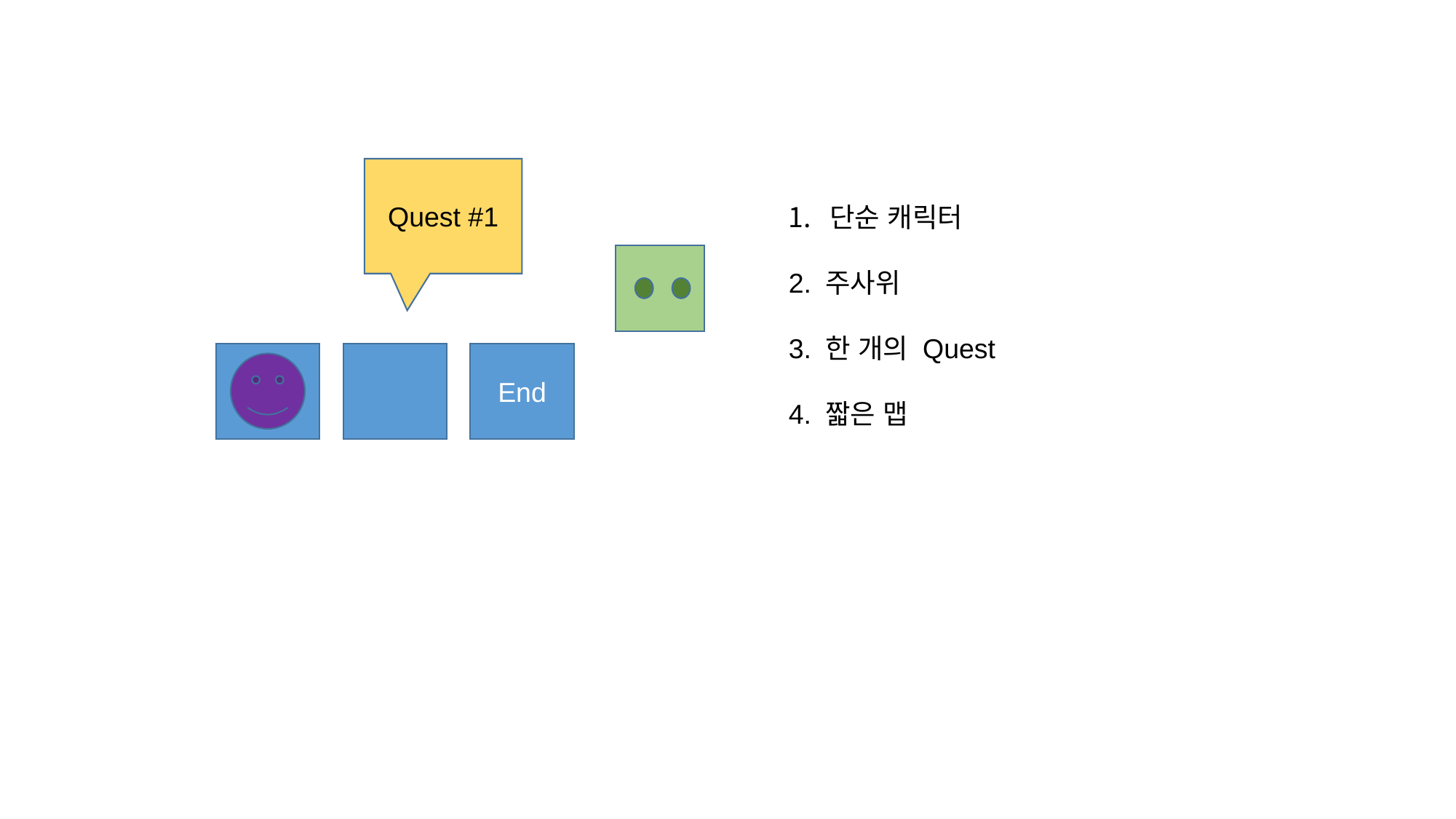

Quest #1
단순 캐릭터

2. 주사위

3. 한 개의 Quest

4. 짧은 맵

End